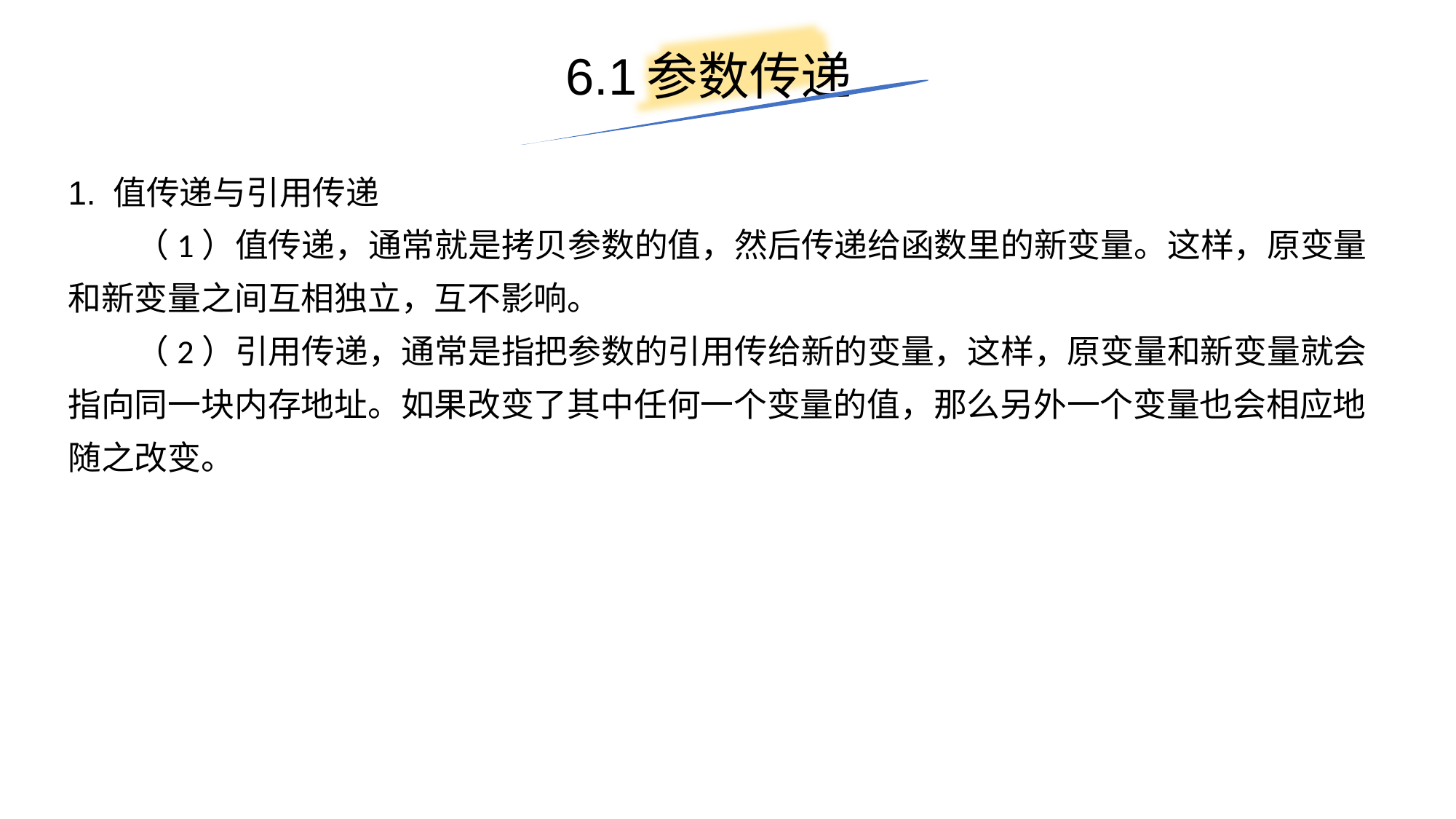

# 6.1参数传递

1. 值传递与引用传递
        （1）值传递，通常就是拷贝参数的值，然后传递给函数里的新变量。这样，原变量和新变量之间互相独立，互不影响。
        （2）引用传递，通常是指把参数的引用传给新的变量，这样，原变量和新变量就会指向同一块内存地址。如果改变了其中任何一个变量的值，那么另外一个变量也会相应地随之改变。